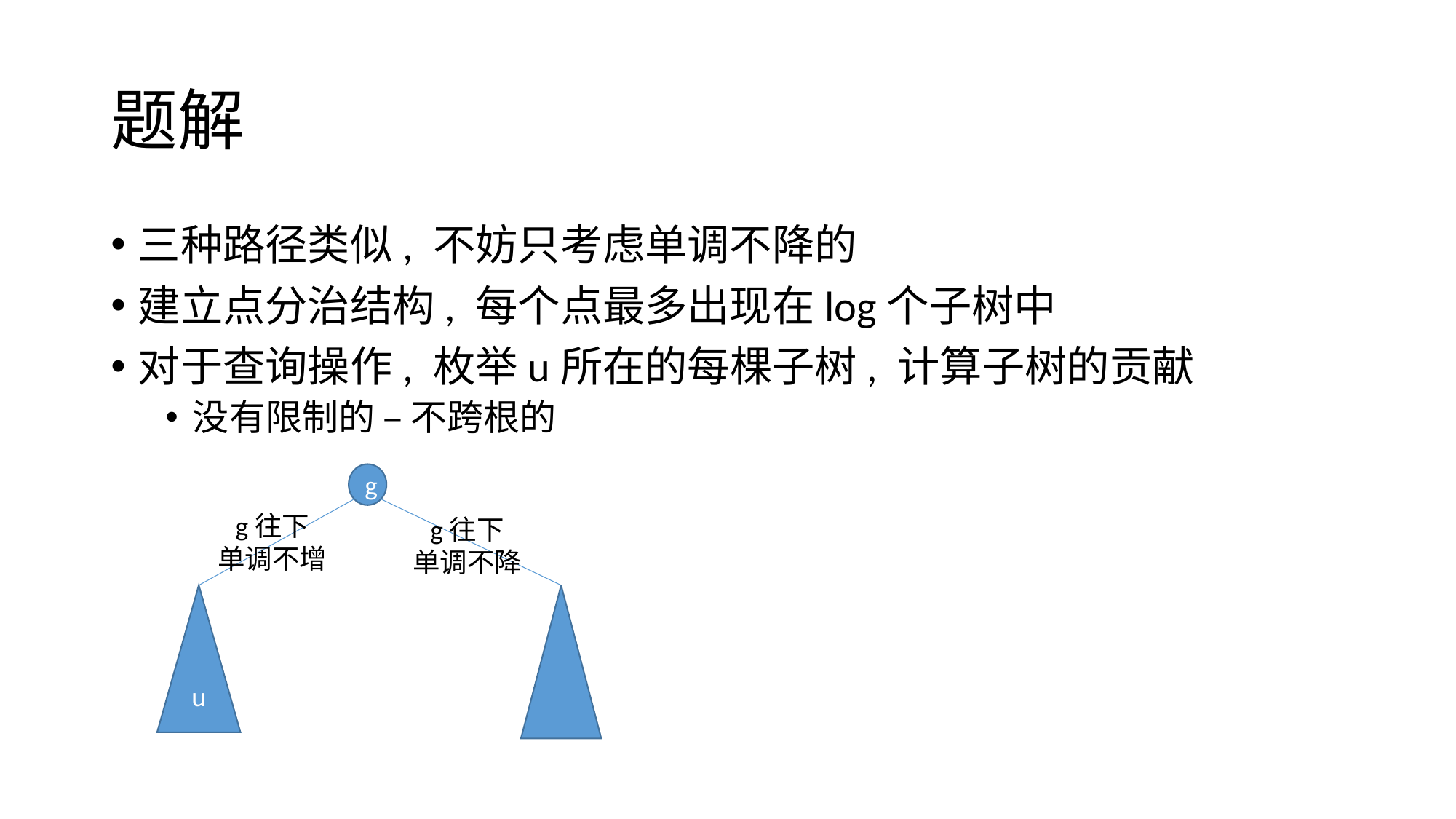

# 题解
三种路径类似, 不妨只考虑单调不降的
建立点分治结构, 每个点最多出现在log个子树中
对于查询操作, 枚举u所在的每棵子树, 计算子树的贡献
没有限制的 – 不跨根的
g
g往下
单调不增
g往下
单调不降
u